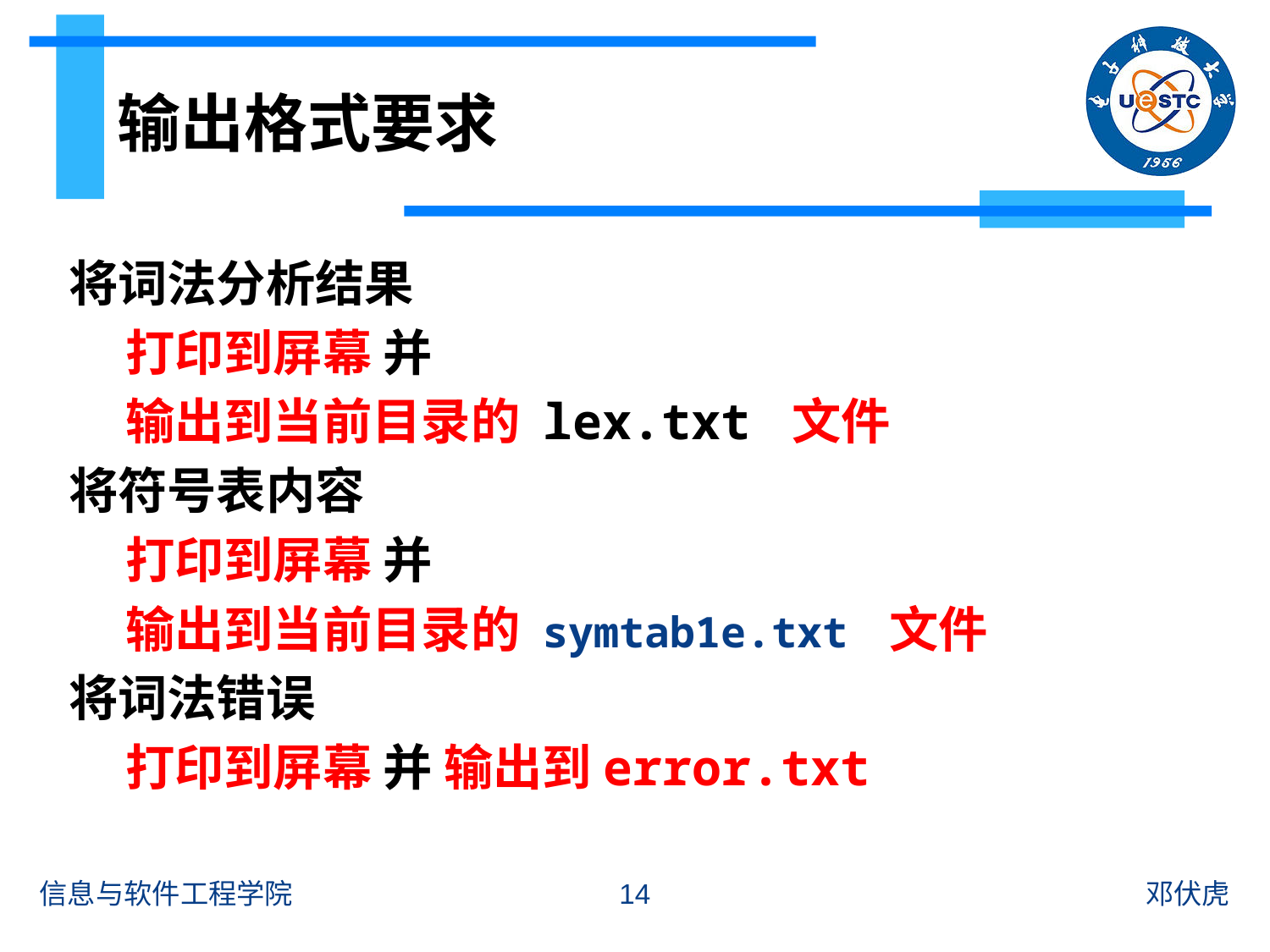

# 输出格式要求
将词法分析结果
    打印到屏幕 并
    输出到当前目录的 lex.txt 文件
将符号表内容
    打印到屏幕 并
    输出到当前目录的 symtab1e.txt 文件
将词法错误
    打印到屏幕 并 输出到error.txt

14
信息与软件工程学院
邓伏虎